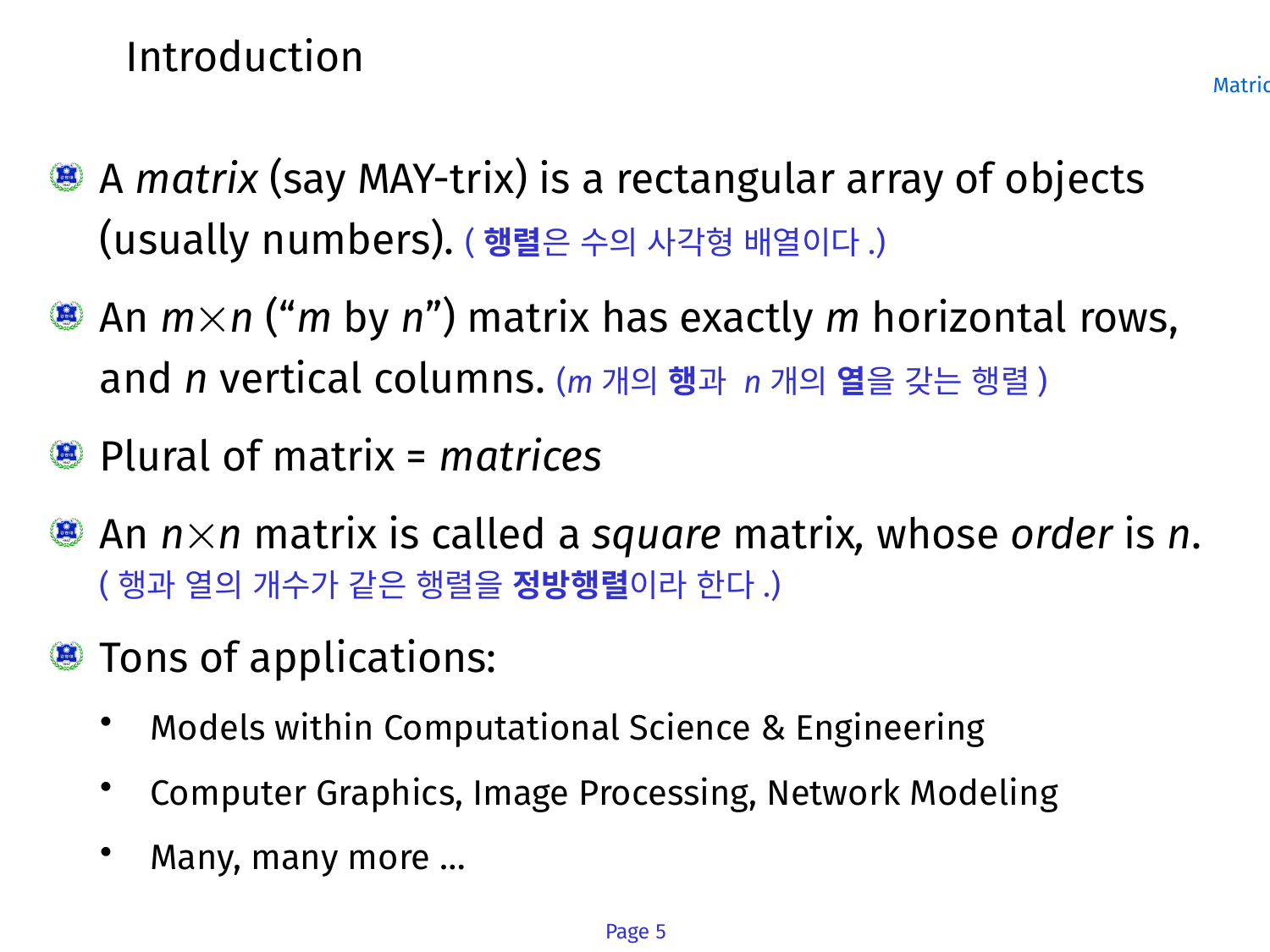

Introduction
Matrices
A matrix (say MAY-trix) is a rectangular array of objects (usually numbers). (행렬은 수의 사각형 배열이다.)
An m×n (“m by n”) matrix has exactly m horizontal rows, and n vertical columns. (m개의 행과 n개의 열을 갖는 행렬)
Plural of matrix = matrices
An n×n matrix is called a square matrix, whose order is n.
(행과 열의 개수가 같은 행렬을 정방행렬이라 한다.)
Tons of applications:
Models within Computational Science & Engineering
Computer Graphics, Image Processing, Network Modeling
Many, many more …
Page 5